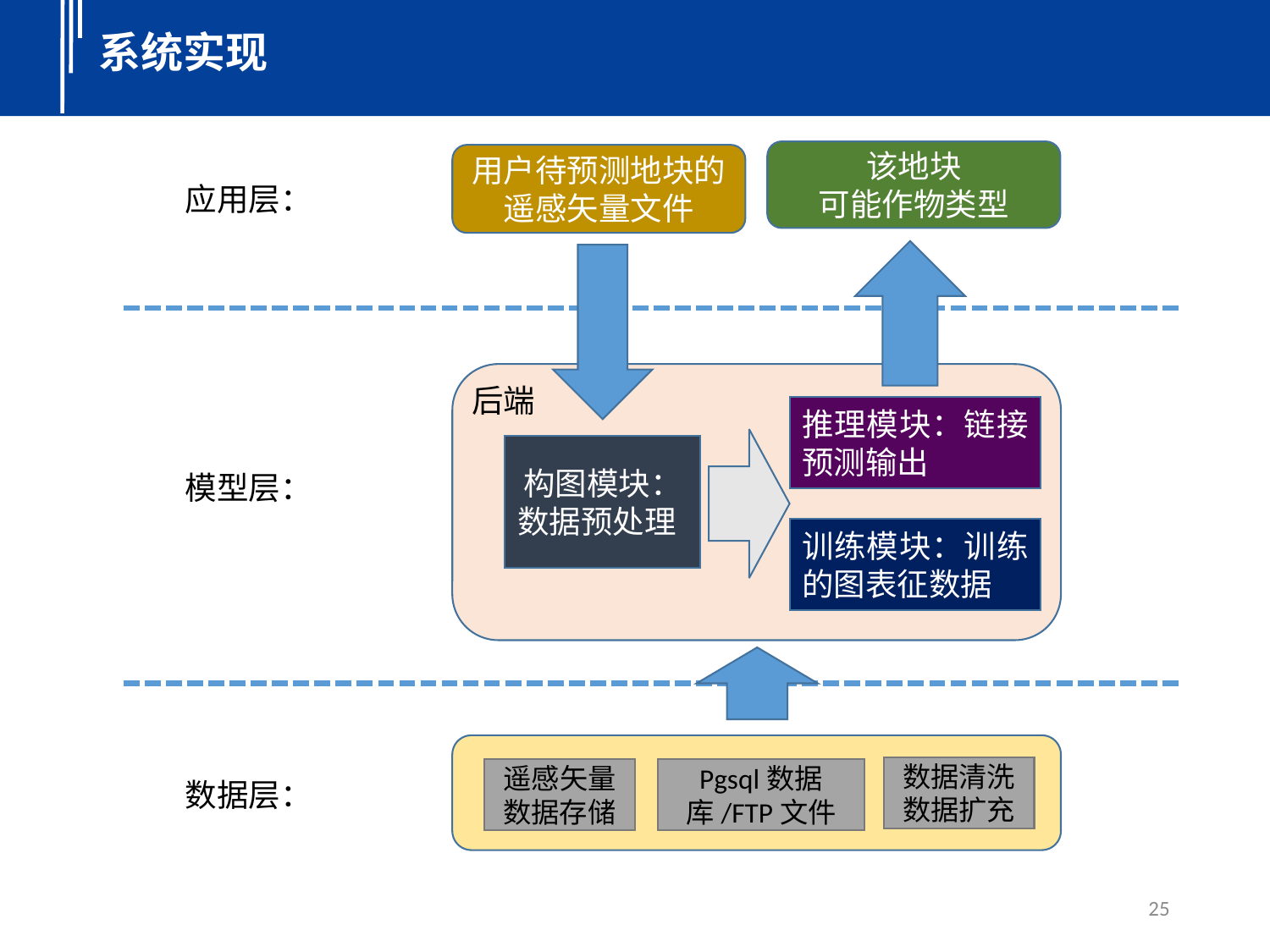

系统实现
该地块
可能作物类型
用户待预测地块的遥感矢量文件
应用层：

后端
推理模块：链接预测输出

构图模块：
数据预处理
模型层：
训练模块：训练的图表征数据

数据清洗
数据扩充
Pgsql数据库/FTP文件
遥感矢量
数据存储
数据层：
25